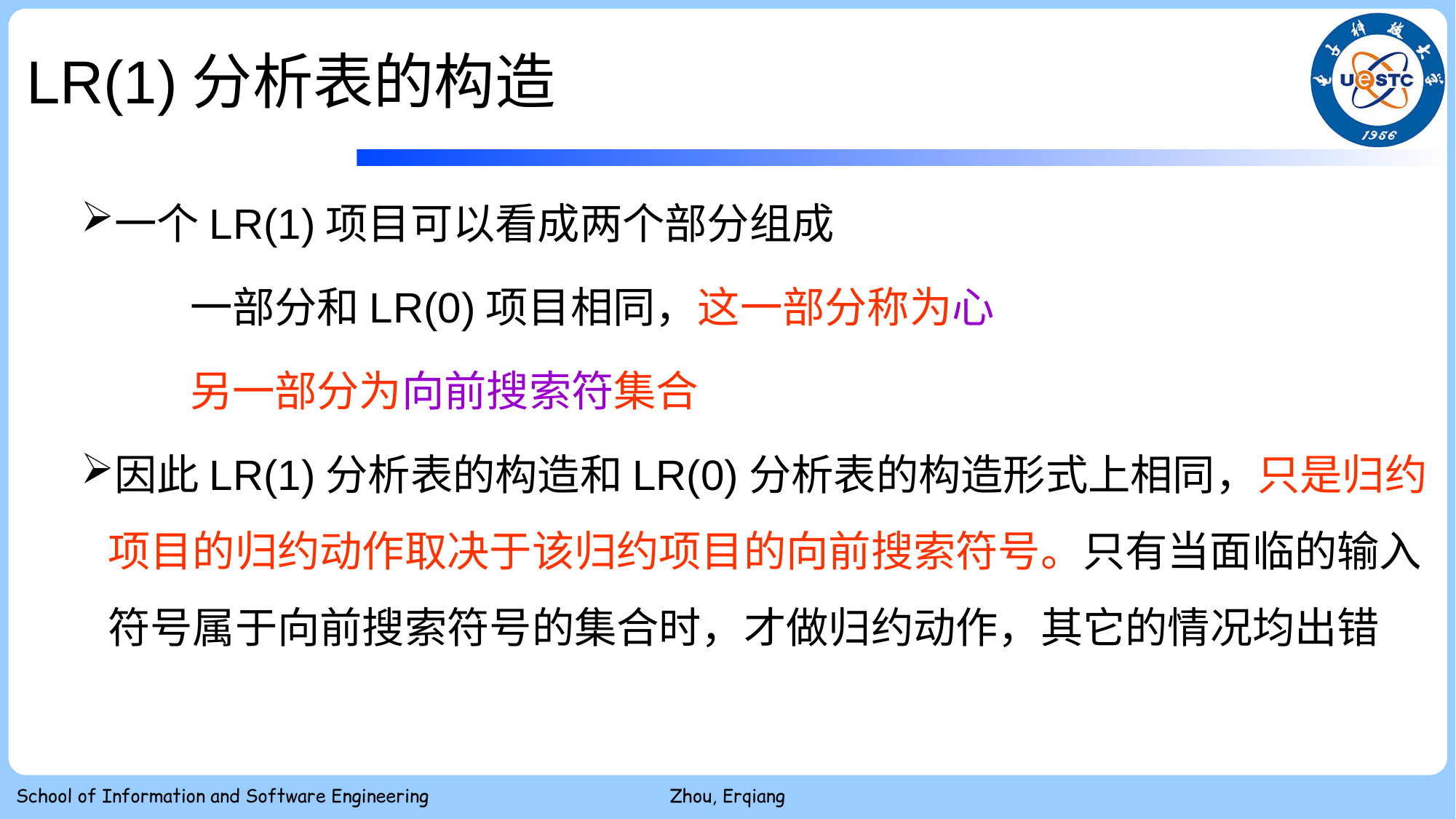

# LR(1)分析表的构造
一个LR(1)项目可以看成两个部分组成
	一部分和LR(0)项目相同，这一部分称为心
	另一部分为向前搜索符集合
因此LR(1)分析表的构造和LR(0)分析表的构造形式上相同，只是归约项目的归约动作取决于该归约项目的向前搜索符号。只有当面临的输入符号属于向前搜索符号的集合时，才做归约动作，其它的情况均出错
School of Information and Software Engineering
Zhou, Erqiang
7